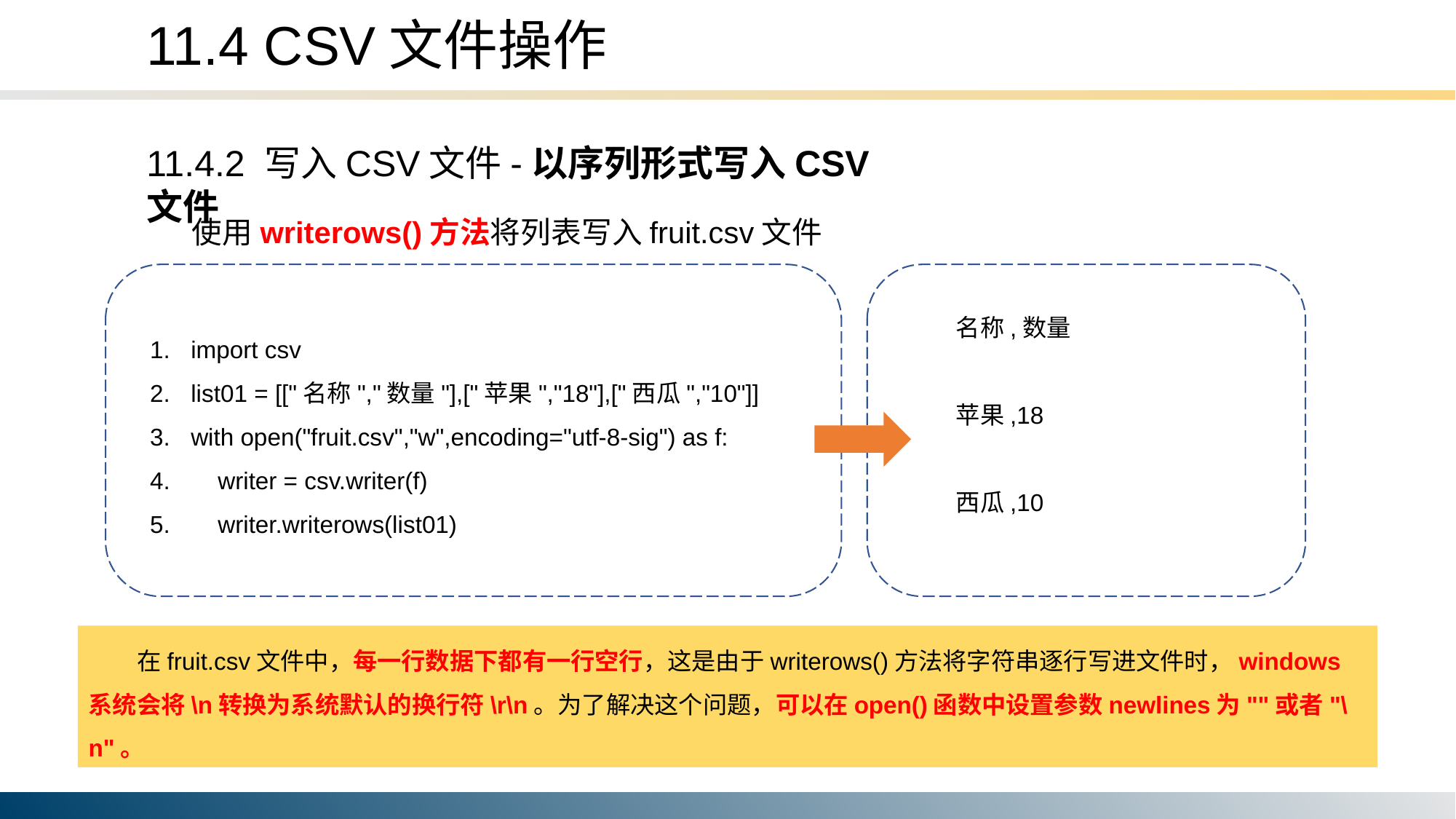

11.4 CSV文件操作
11.4.2 写入CSV文件-以序列形式写入CSV文件
使用writerows()方法将列表写入fruit.csv文件

名称,数量

苹果,18

西瓜,10

import csv
list01 = [["名称","数量"],["苹果","18"],["西瓜","10"]]
with open("fruit.csv","w",encoding="utf-8-sig") as f:
    writer = csv.writer(f)
    writer.writerows(list01)

在fruit.csv文件中，每一行数据下都有一行空行，这是由于writerows()方法将字符串逐行写进文件时，windows系统会将\n转换为系统默认的换行符\r\n。为了解决这个问题，可以在open()函数中设置参数newlines为""或者"\n"。